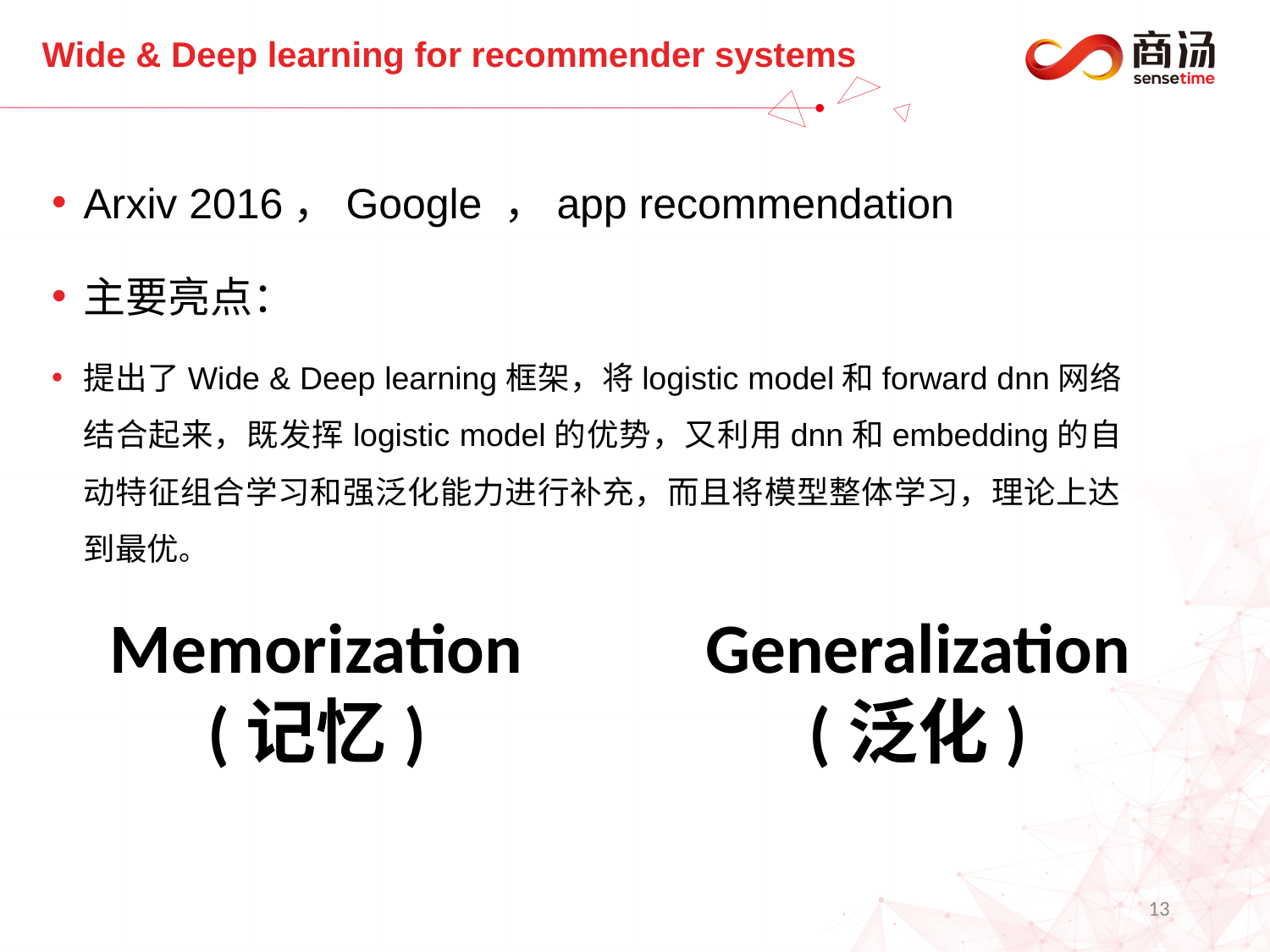

# Wide & Deep learning for recommender systems
Arxiv 2016，Google ，app recommendation
主要亮点：
提出了Wide & Deep learning框架，将logistic model和forward dnn网络结合起来，既发挥logistic model的优势，又利用dnn和embedding的自动特征组合学习和强泛化能力进行补充，而且将模型整体学习，理论上达到最优。

Memorization
(记忆)
Generalization
(泛化)
13